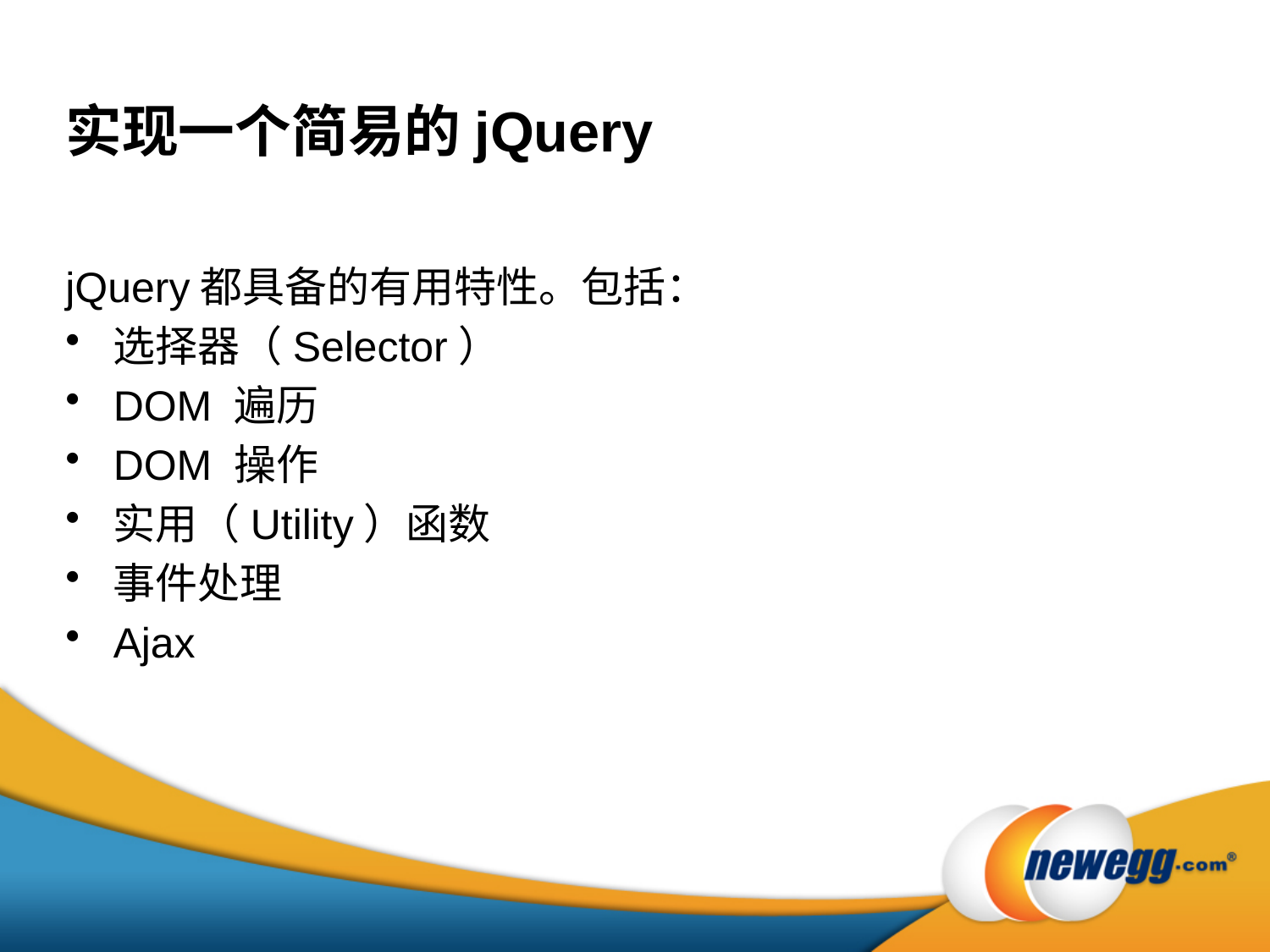

# 实现一个简易的jQuery
jQuery都具备的有用特性。包括：
选择器（Selector）
DOM 遍历
DOM 操作
实用（Utility）函数
事件处理
Ajax